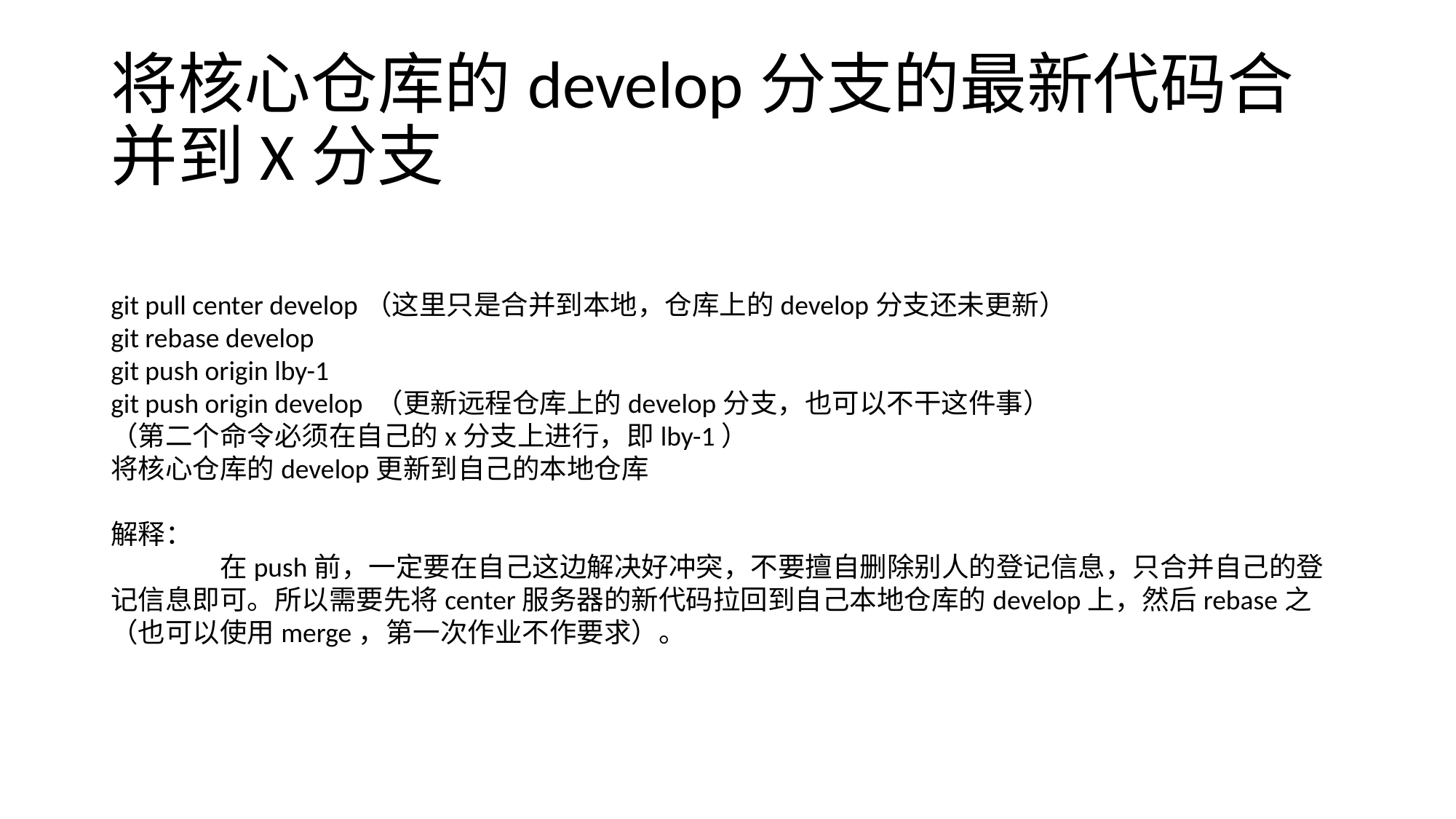

# 将核心仓库的develop分支的最新代码合并到X分支
git pull center develop（这里只是合并到本地，仓库上的develop分支还未更新）
git rebase develop
git push origin lby-1
git push origin develop （更新远程仓库上的develop分支，也可以不干这件事）
（第二个命令必须在自己的x分支上进行，即lby-1）
将核心仓库的develop更新到自己的本地仓库

解释：
	在push前，一定要在自己这边解决好冲突，不要擅自删除别人的登记信息，只合并自己的登记信息即可。所以需要先将center服务器的新代码拉回到自己本地仓库的develop上，然后rebase之（也可以使用merge，第一次作业不作要求）。